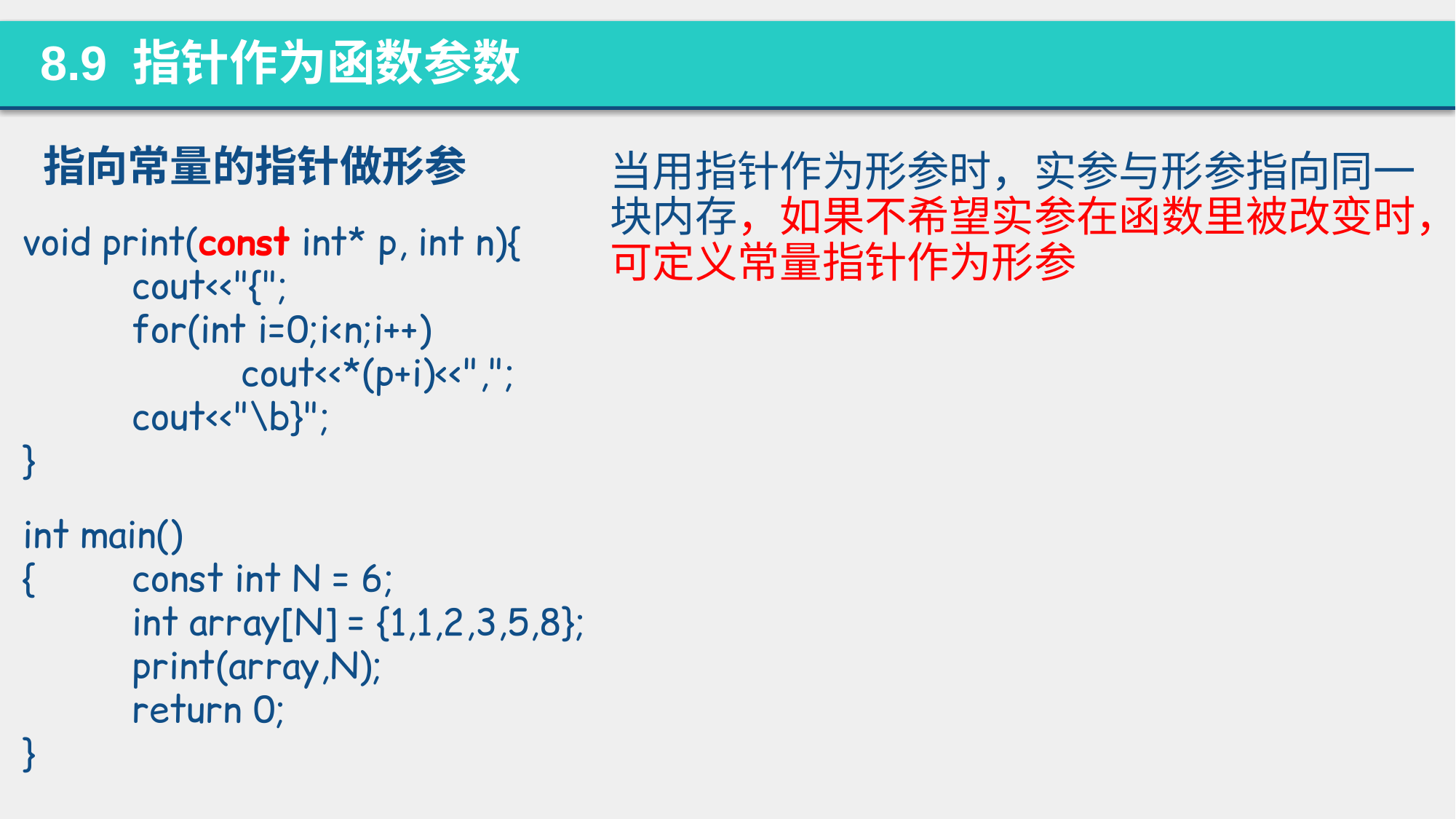

8.9 指针作为函数参数
指向常量的指针做形参
当用指针作为形参时，实参与形参指向同一块内存，如果不希望实参在函数里被改变时，可定义常量指针作为形参
void print(const int* p, int n){
	cout<<"{";
	for(int i=0;i<n;i++)
		cout<<*(p+i)<<",";
	cout<<"\b}";
}
int main()
{	const int N = 6;
	int array[N] = {1,1,2,3,5,8};
	print(array,N);
   	return 0;
}